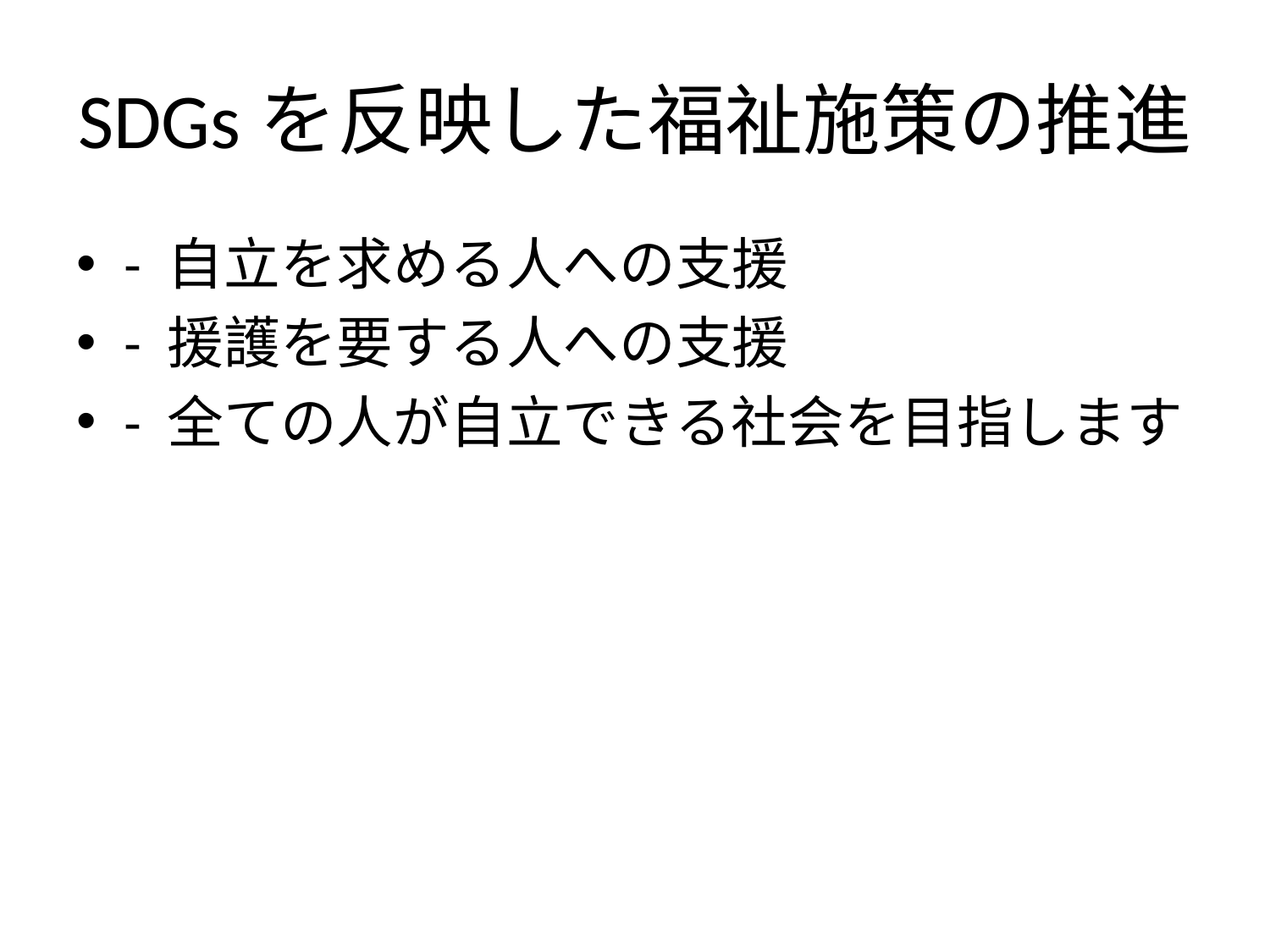

# SDGsを反映した福祉施策の推進
- 自立を求める人への支援
- 援護を要する人への支援
- 全ての人が自立できる社会を目指します